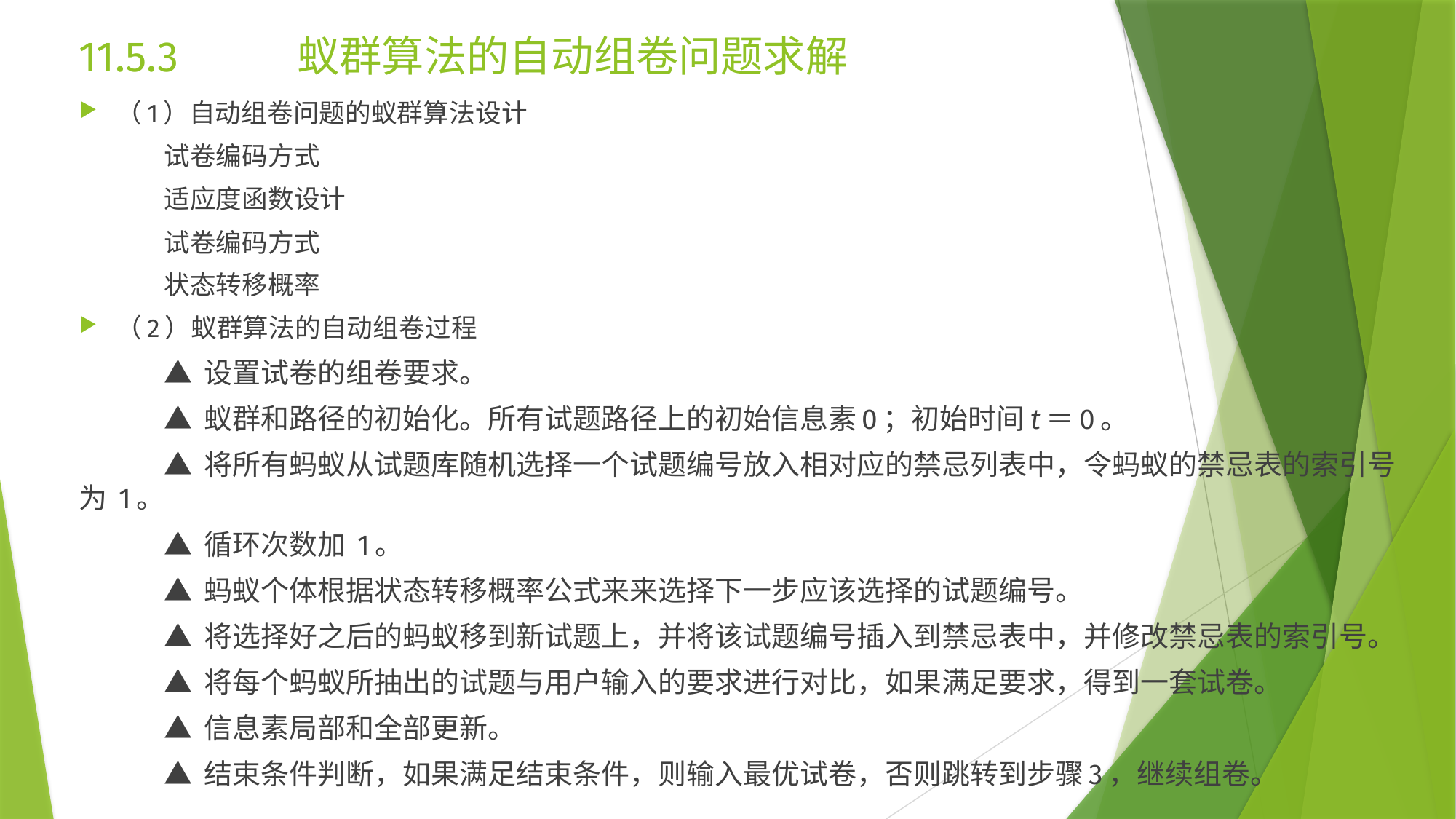

11.5.3 	蚁群算法的自动组卷问题求解
（1）自动组卷问题的蚁群算法设计
	试卷编码方式
	适应度函数设计
	试卷编码方式
	状态转移概率
（2）蚁群算法的自动组卷过程
	▲ 设置试卷的组卷要求。
	▲ 蚁群和路径的初始化。所有试题路径上的初始信息素0；初始时间t＝0。
	▲ 将所有蚂蚁从试题库随机选择一个试题编号放入相对应的禁忌列表中，令蚂蚁的禁忌表的索引号为 1。
	▲ 循环次数加 1。
	▲ 蚂蚁个体根据状态转移概率公式来来选择下一步应该选择的试题编号。
	▲ 将选择好之后的蚂蚁移到新试题上，并将该试题编号插入到禁忌表中，并修改禁忌表的索引号。
	▲ 将每个蚂蚁所抽出的试题与用户输入的要求进行对比，如果满足要求，得到一套试卷。
	▲ 信息素局部和全部更新。
	▲ 结束条件判断，如果满足结束条件，则输入最优试卷，否则跳转到步骤3，继续组卷。